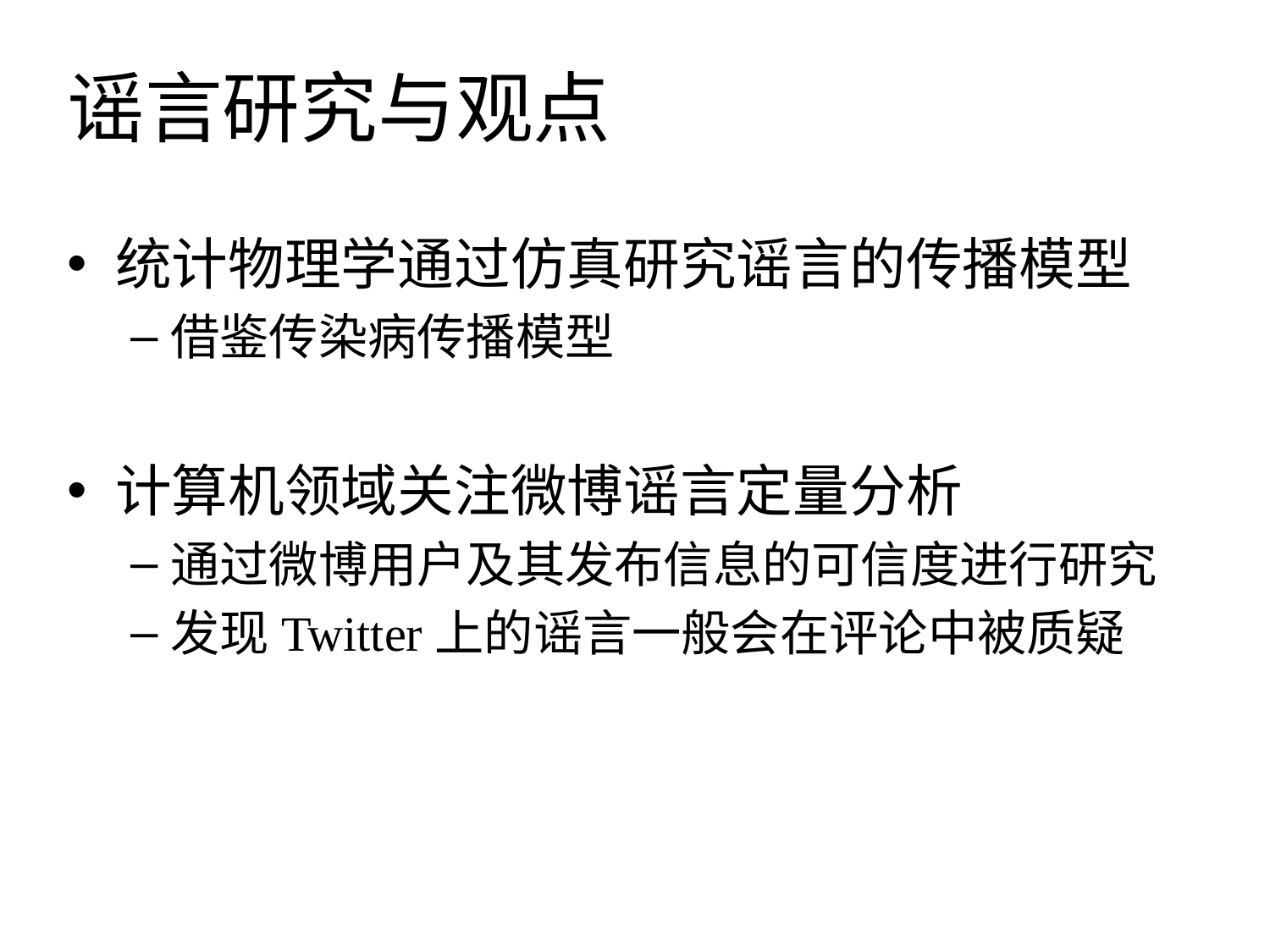

# 谣言研究与观点
统计物理学通过仿真研究谣言的传播模型
借鉴传染病传播模型

计算机领域关注微博谣言定量分析
通过微博用户及其发布信息的可信度进行研究
发现Twitter上的谣言一般会在评论中被质疑